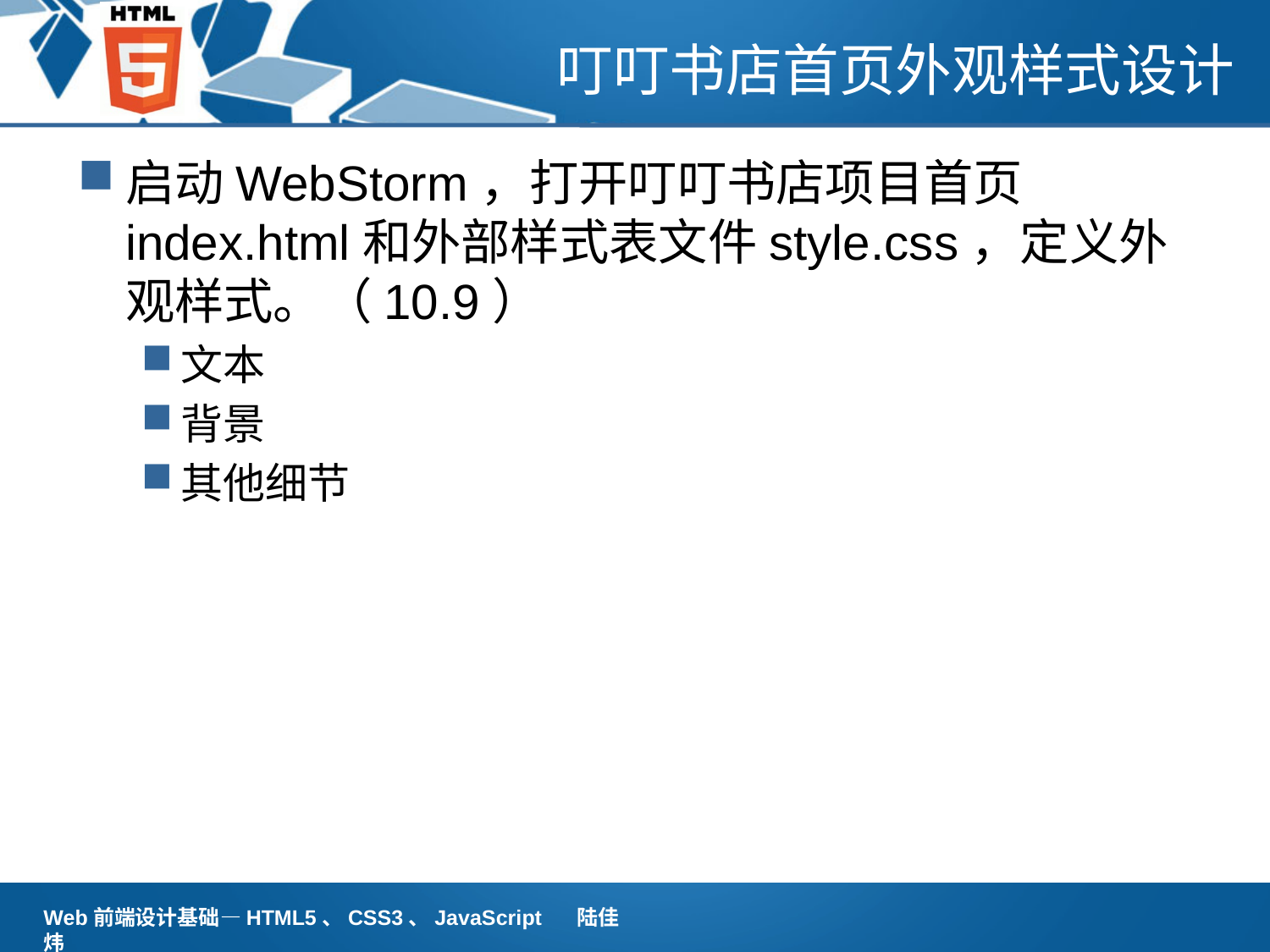

# 叮叮书店首页外观样式设计
启动WebStorm，打开叮叮书店项目首页index.html和外部样式表文件style.css，定义外观样式。（10.9）
文本
背景
其他细节